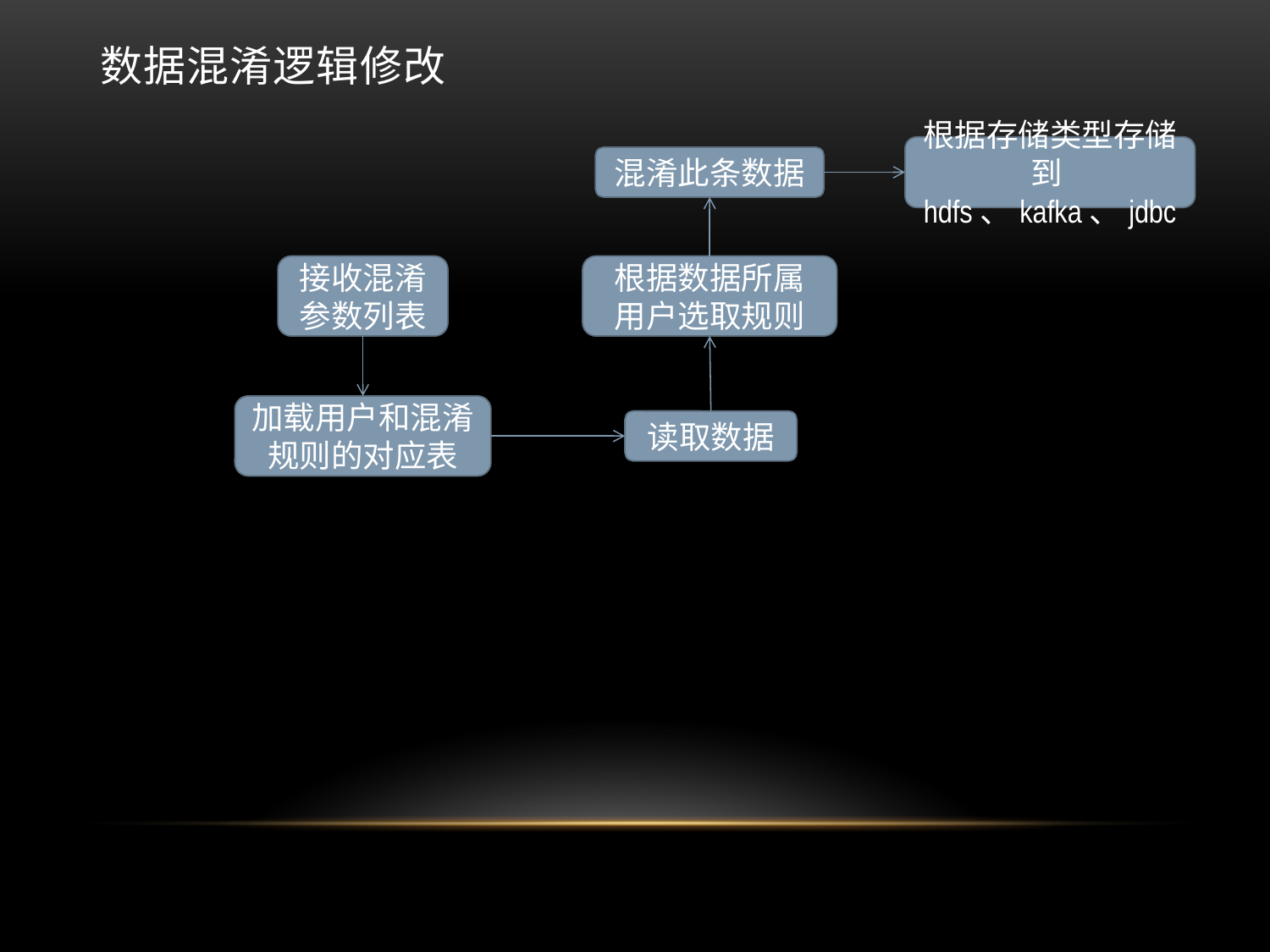

# 数据混淆逻辑修改
根据存储类型存储到hdfs、kafka、jdbc
混淆此条数据
接收混淆参数列表
根据数据所属用户选取规则
加载用户和混淆规则的对应表
读取数据